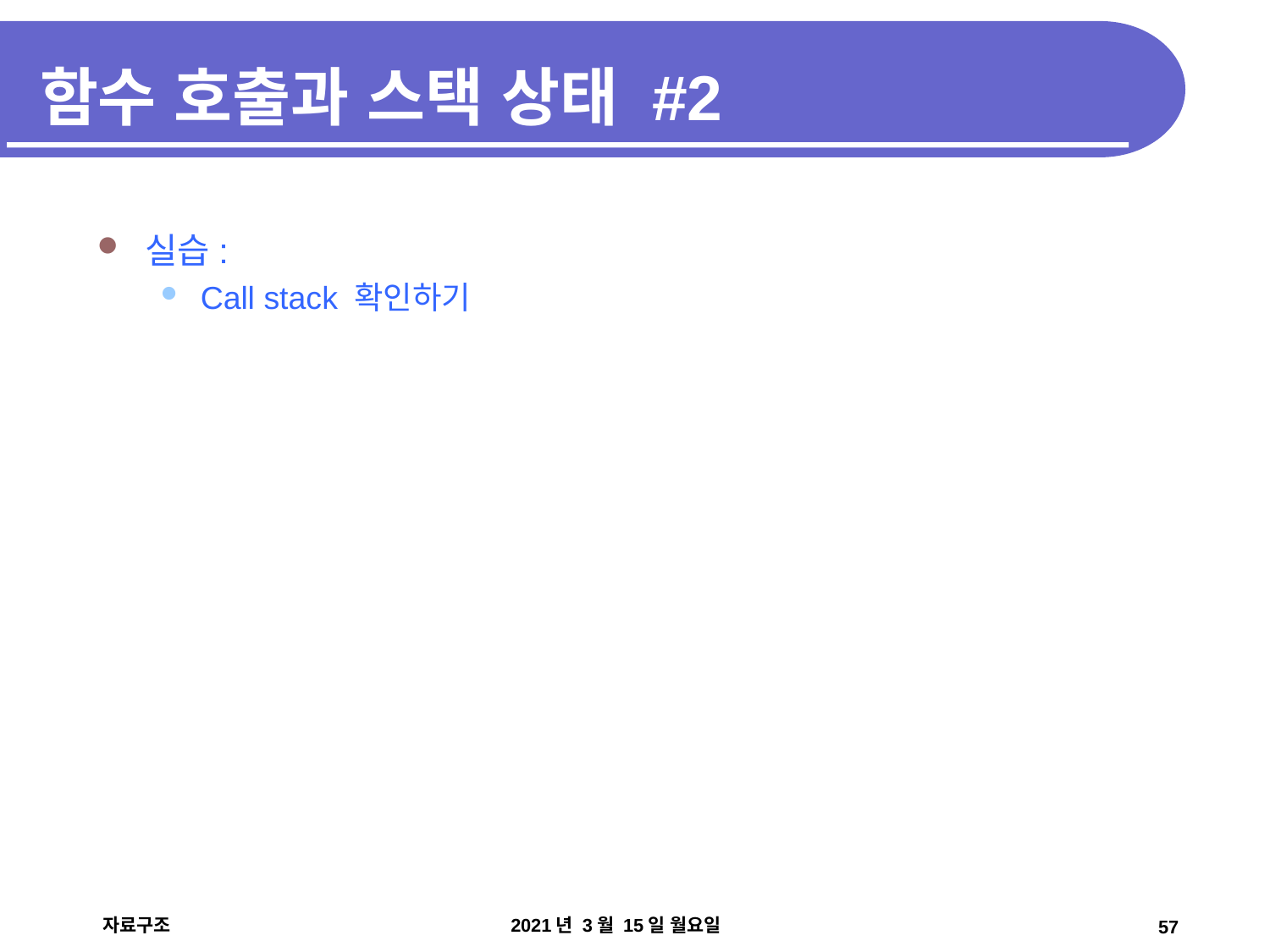

# 함수 호출과 스택 상태 #2
실습:
Call stack 확인하기
57